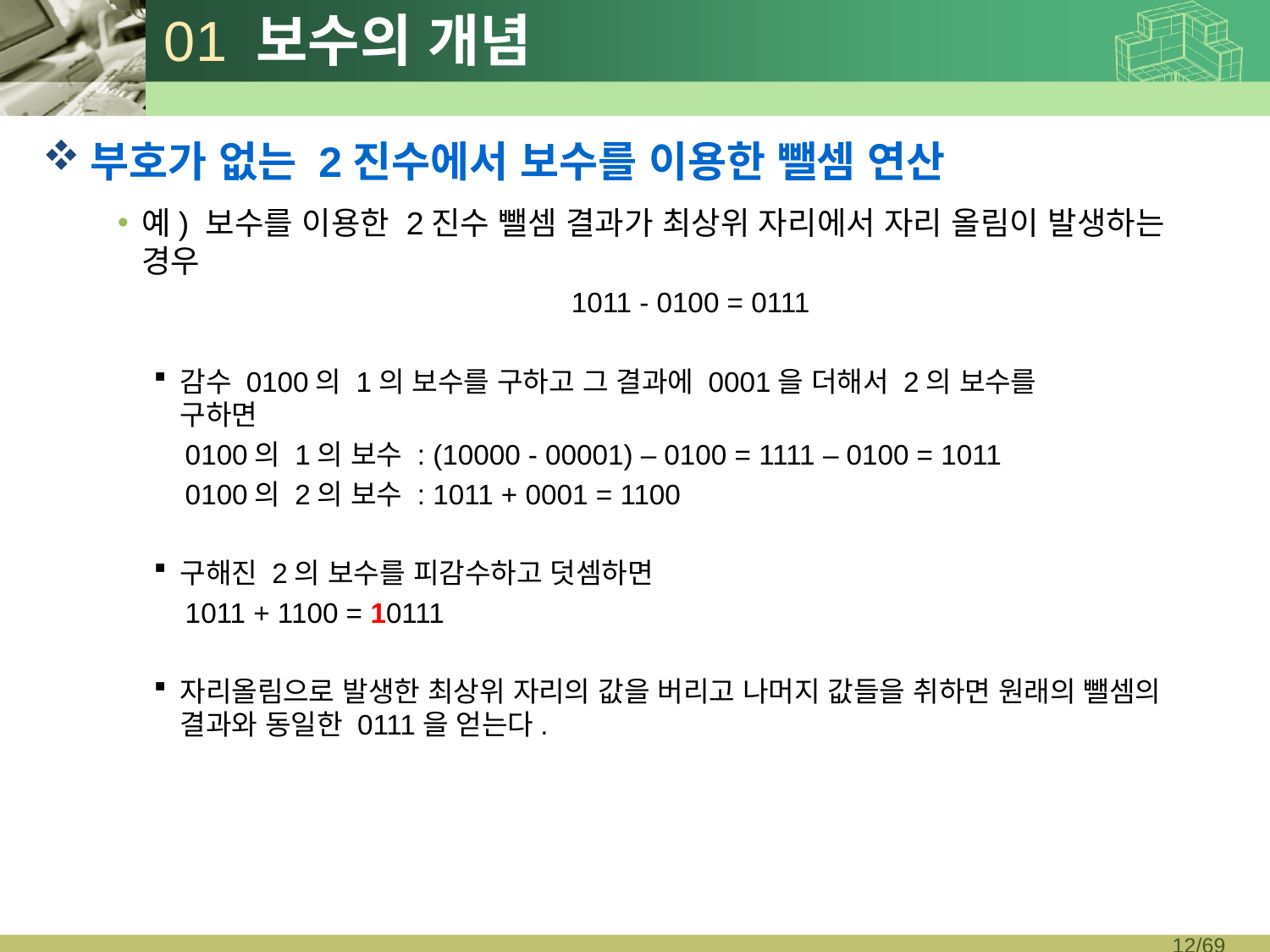

# 01 보수의 개념
부호가 없는 2진수에서 보수를 이용한 뺄셈 연산
예) 보수를 이용한 2진수 뺄셈 결과가 최상위 자리에서 자리 올림이 발생하는 경우
1011 - 0100 = 0111

감수 0100의 1의 보수를 구하고 그 결과에 0001을 더해서 2의 보수를
구하면
    0100의 1의 보수 : (10000 - 00001) – 0100 = 1111 – 0100 = 1011
    0100의 2의 보수 : 1011 + 0001 = 1100

구해진 2의 보수를 피감수하고 덧셈하면
    1011 + 1100 = 10111

자리올림으로 발생한 최상위 자리의 값을 버리고 나머지 값들을 취하면 원래의 뺄셈의 결과와 동일한 0111을 얻는다.